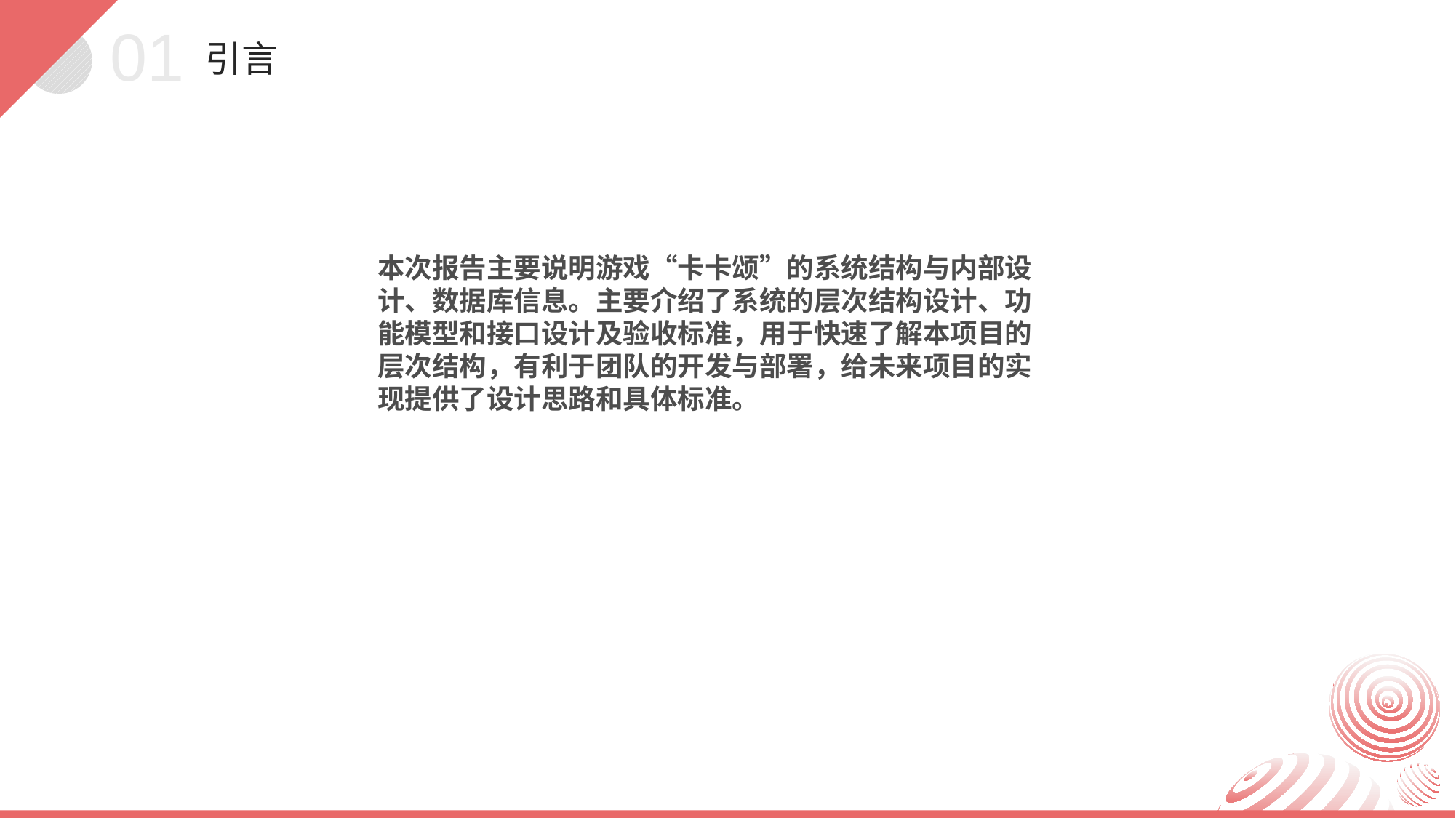

01
引言
本次报告主要说明游戏“卡卡颂”的系统结构与内部设计、数据库信息。主要介绍了系统的层次结构设计、功能模型和接口设计及验收标准，用于快速了解本项目的层次结构，有利于团队的开发与部署，给未来项目的实现提供了设计思路和具体标准。